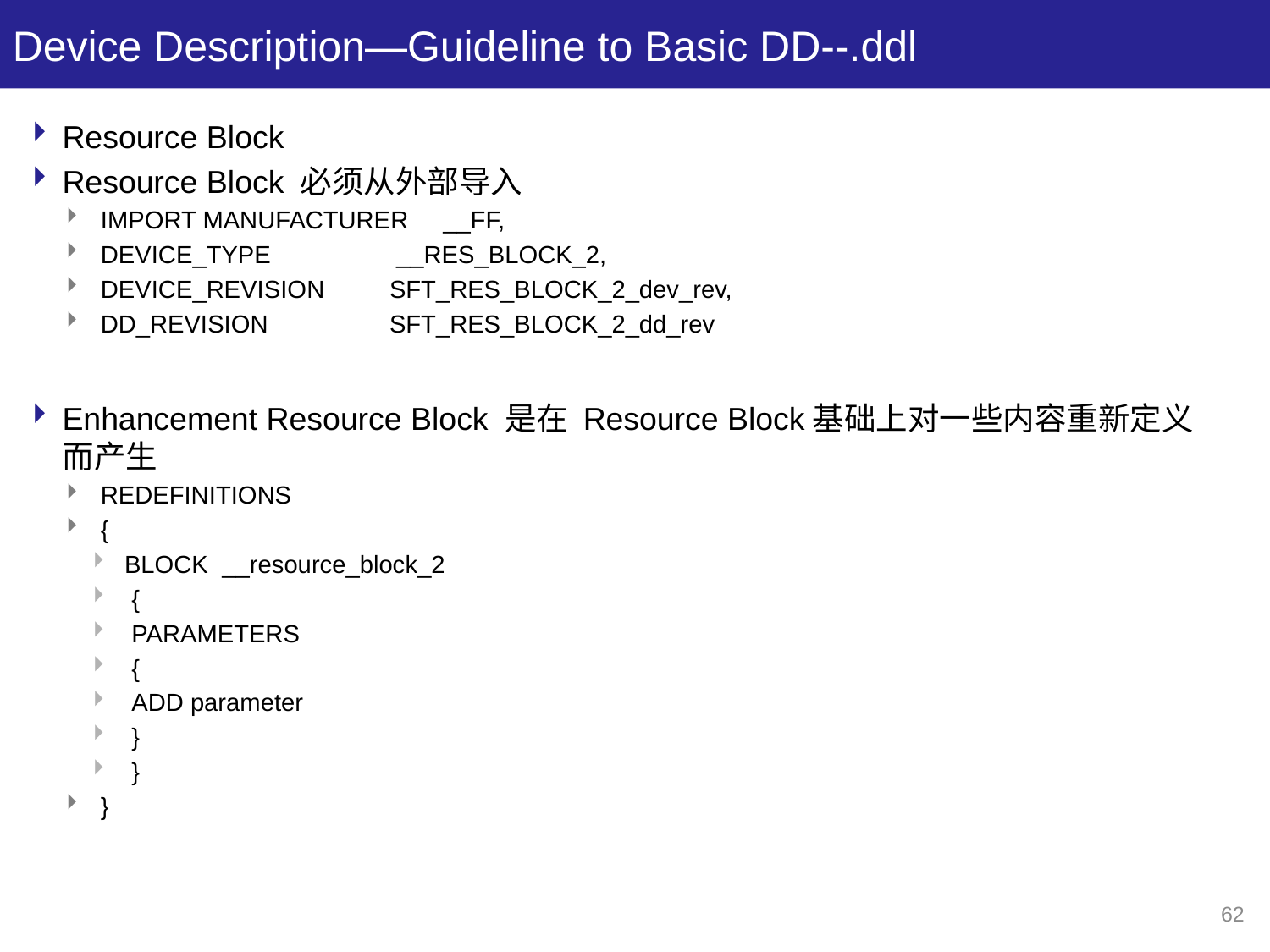

# Device Description—Guideline to Basic DD--.ddl
Resource Block
Resource Block 必须从外部导入
IMPORT MANUFACTURER     __FF,
DEVICE_TYPE     	      __RES_BLOCK_2,
DEVICE_REVISION  	     SFT_RES_BLOCK_2_dev_rev,
DD_REVISION      	     SFT_RES_BLOCK_2_dd_rev

Enhancement Resource Block 是在 Resource Block基础上对一些内容重新定义而产生
REDEFINITIONS
{
BLOCK  __resource_block_2
 {
 PARAMETERS
 {
 ADD parameter
 }
 }
}
62